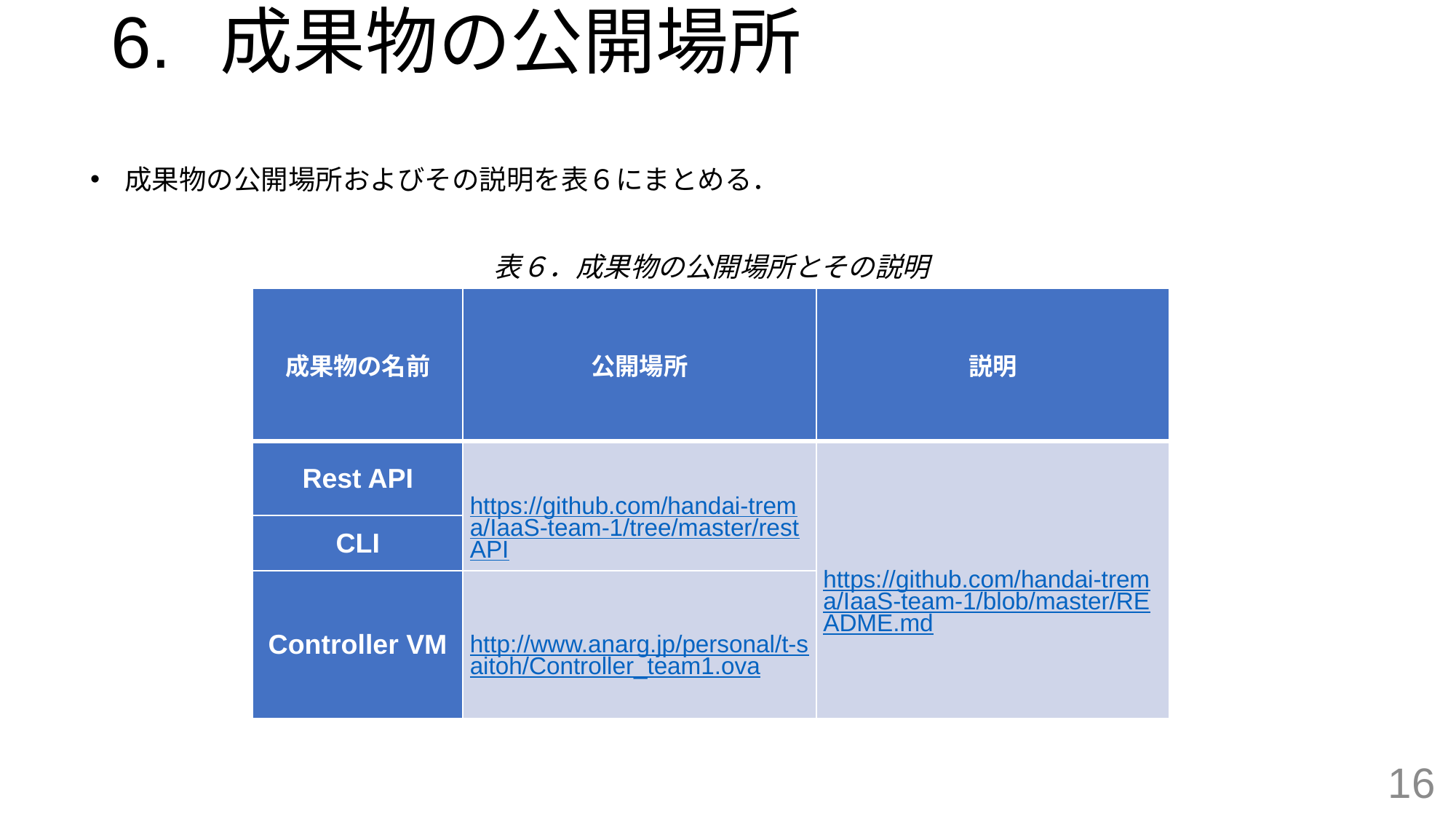

成果物の公開場所
成果物の公開場所およびその説明を表６にまとめる．
表６．成果物の公開場所とその説明
| 成果物の名前 | 公開場所 | 説明 |
| --- | --- | --- |
| Rest API | https://github.com/handai-trema/IaaS-team-1/tree/master/restAPI | https://github.com/handai-trema/IaaS-team-1/blob/master/README.md |
| CLI |  |  |
| Controller VM | http://www.anarg.jp/personal/t-saitoh/Controller\_team1.ova |  |
16